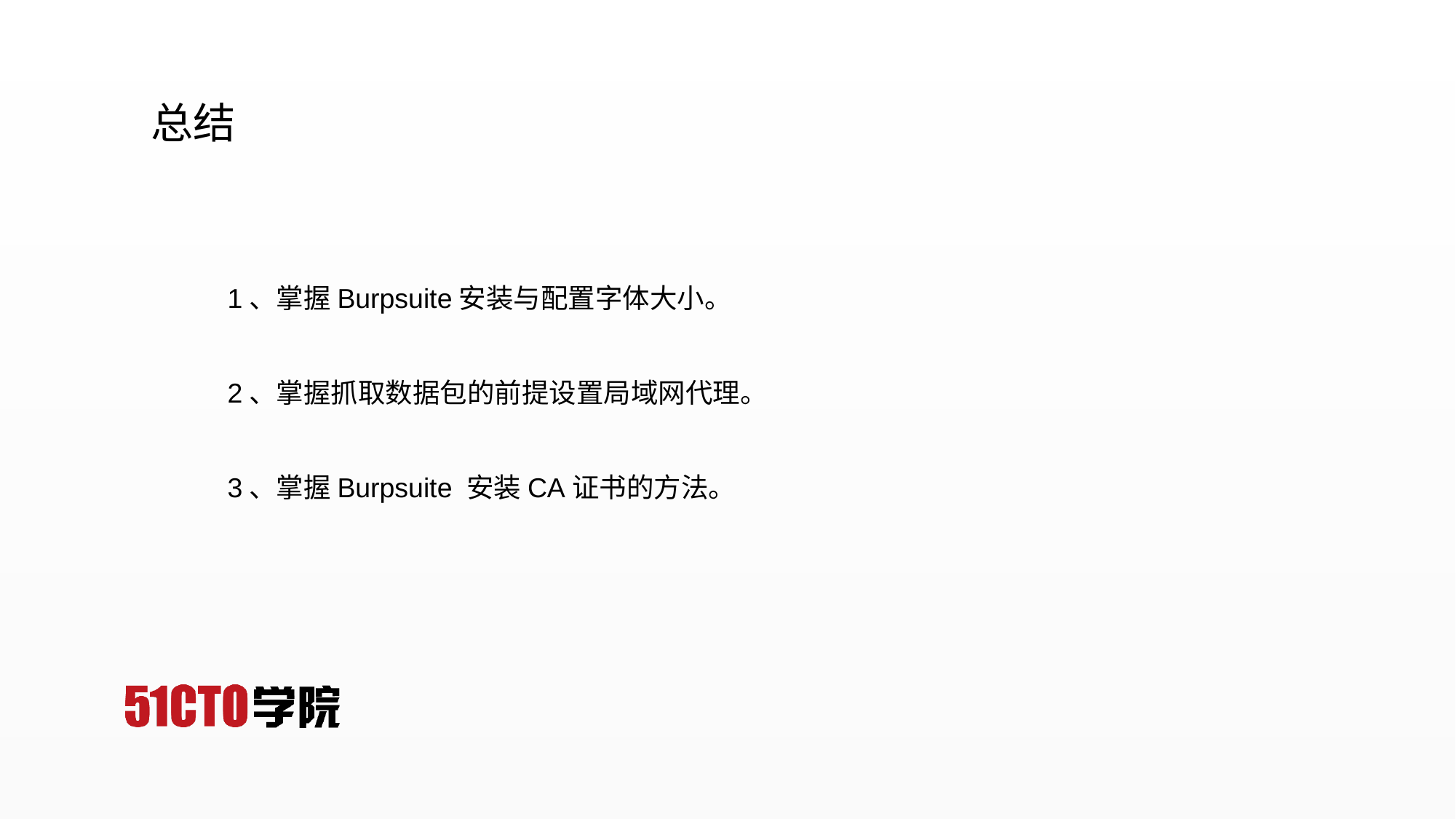

总结
1、掌握Burpsuite安装与配置字体大小。
2、掌握抓取数据包的前提设置局域网代理。
3、掌握Burpsuite 安装CA证书的方法。